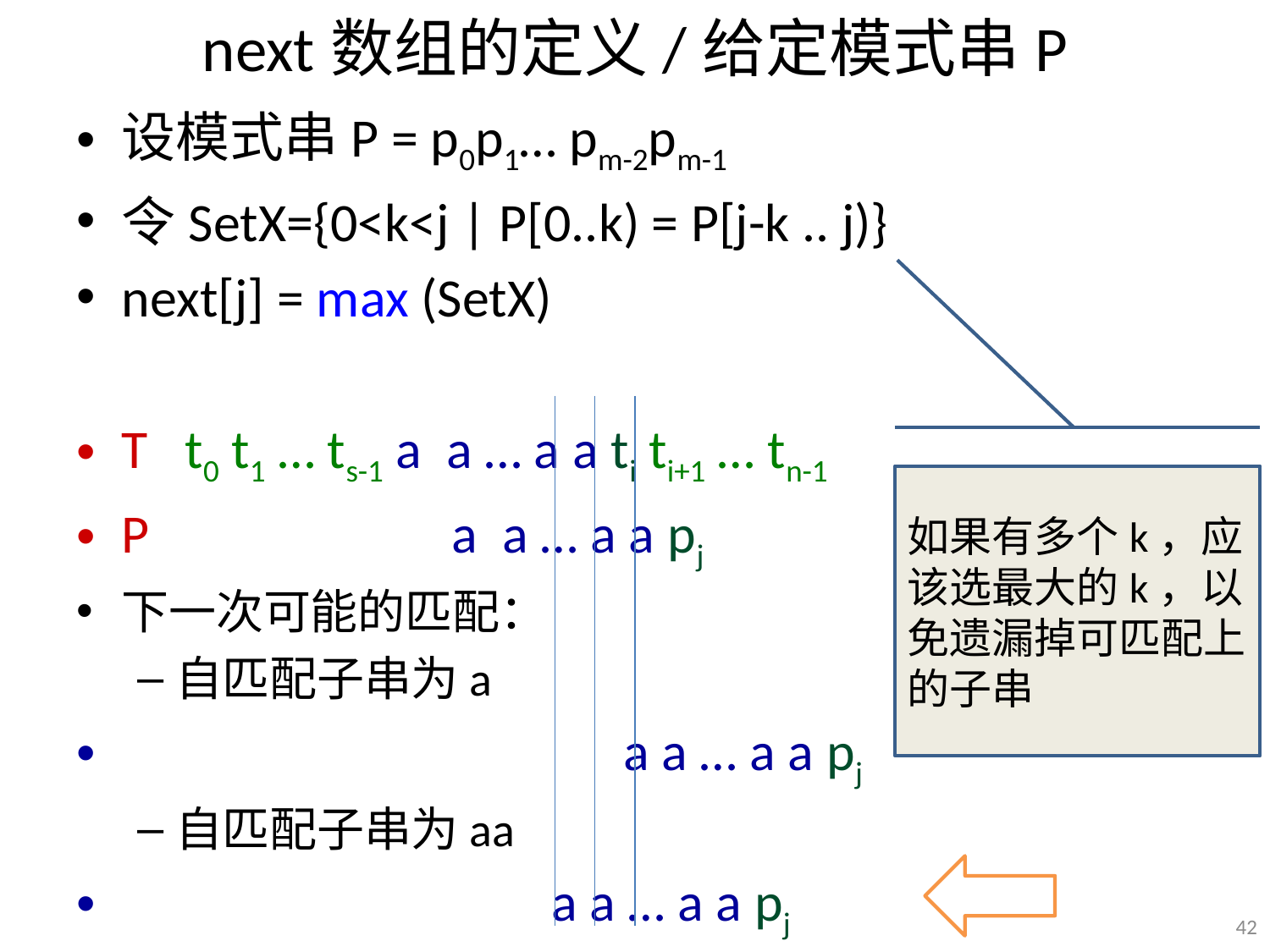

# next数组的定义/给定模式串P
设模式串P = p0p1… pm-2pm-1
令SetX={0<k<j | P[0..k) = P[j-k .. j)}
next[j] = max (SetX)

T   t0 t1 … ts-1 a  a … a a ti ti+1 … tn-1
P	                 a  a … a a pj
下一次可能的匹配：
自匹配子串为a
             	                     a a … a a pj
自匹配子串为aa
                                   a a … a a pj

如果有多个k，应该选最大的k，以免遗漏掉可匹配上的子串

42